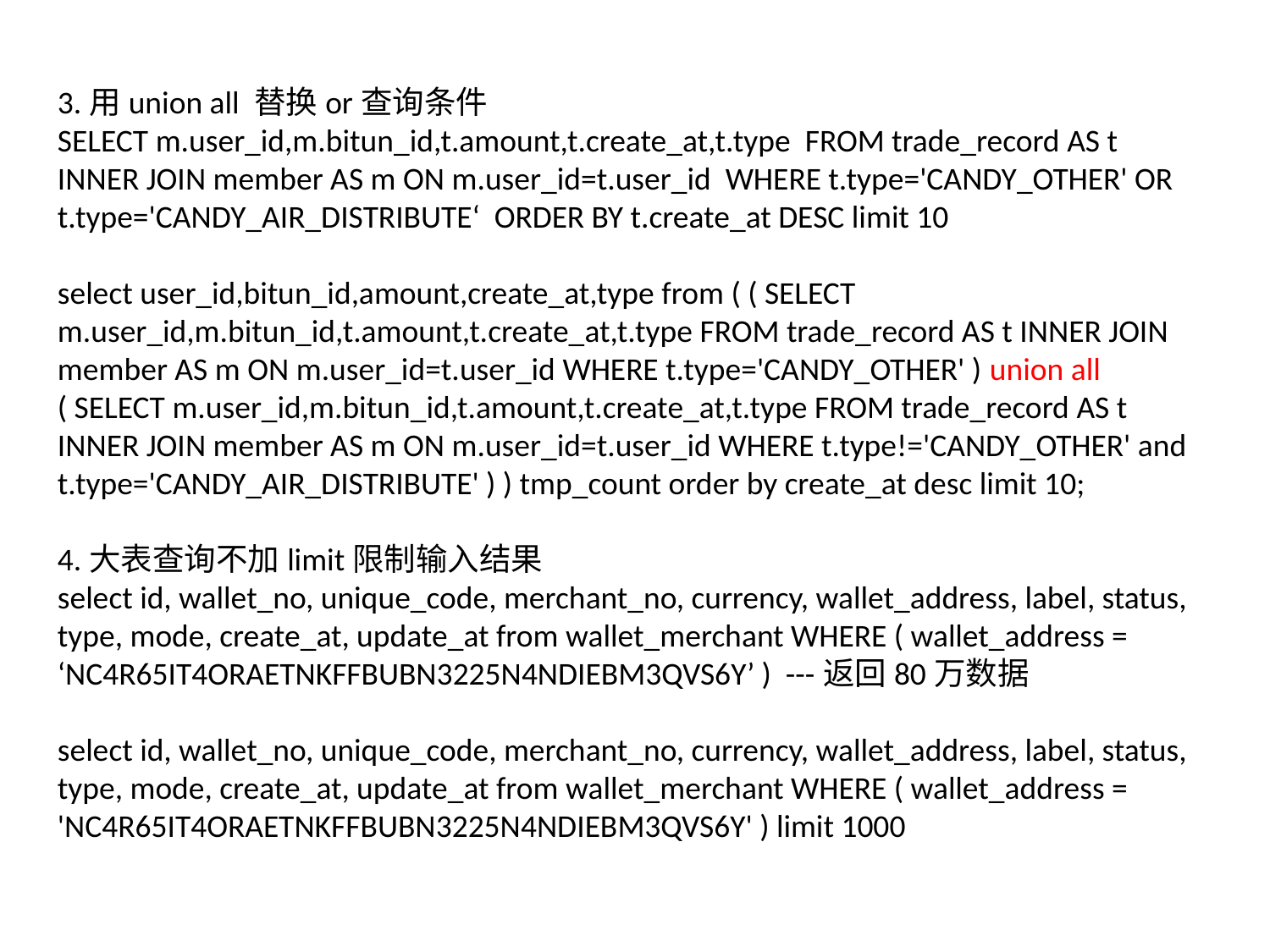

3.用union all 替换or查询条件
SELECT m.user_id,m.bitun_id,t.amount,t.create_at,t.type  FROM trade_record AS t
INNER JOIN member AS m ON m.user_id=t.user_id  WHERE t.type='CANDY_OTHER' OR t.type='CANDY_AIR_DISTRIBUTE‘  ORDER BY t.create_at DESC limit 10

select user_id,bitun_id,amount,create_at,type from ( ( SELECT m.user_id,m.bitun_id,t.amount,t.create_at,t.type FROM trade_record AS t INNER JOIN member AS m ON m.user_id=t.user_id WHERE t.type='CANDY_OTHER' ) union all ( SELECT m.user_id,m.bitun_id,t.amount,t.create_at,t.type FROM trade_record AS t INNER JOIN member AS m ON m.user_id=t.user_id WHERE t.type!='CANDY_OTHER' and t.type='CANDY_AIR_DISTRIBUTE' ) ) tmp_count order by create_at desc limit 10;

4.大表查询不加limit限制输入结果
select id, wallet_no, unique_code, merchant_no, currency, wallet_address, label, status, type, mode, create_at, update_at from wallet_merchant WHERE ( wallet_address = ‘NC4R65IT4ORAETNKFFBUBN3225N4NDIEBM3QVS6Y’ )  ---返回80万数据

select id, wallet_no, unique_code, merchant_no, currency, wallet_address, label, status, type, mode, create_at, update_at from wallet_merchant WHERE ( wallet_address = 'NC4R65IT4ORAETNKFFBUBN3225N4NDIEBM3QVS6Y' ) limit 1000